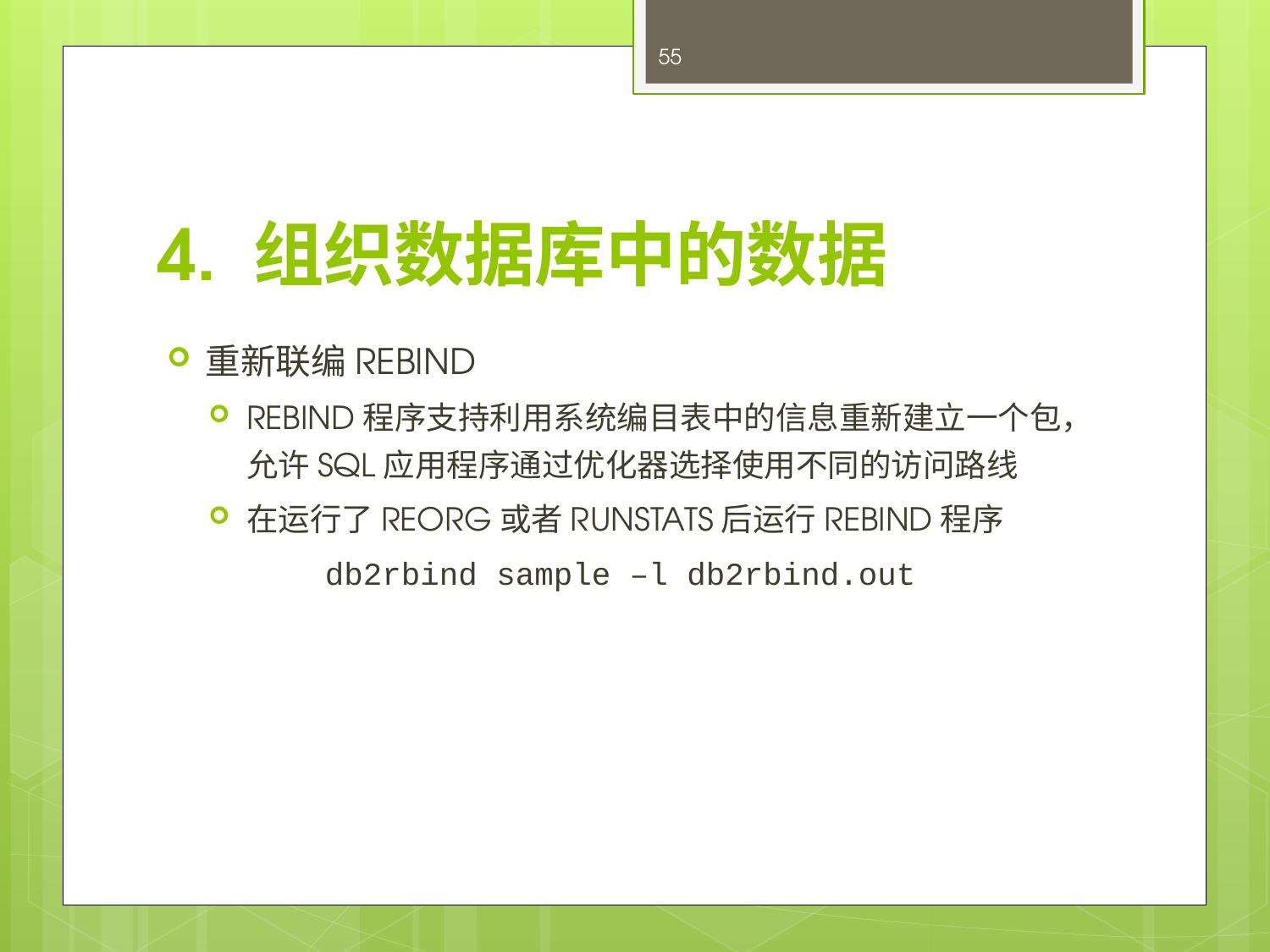

55
# 4. 组织数据库中的数据
重新联编REBIND
REBIND程序支持利用系统编目表中的信息重新建立一个包，允许SQL应用程序通过优化器选择使用不同的访问路线
在运行了REORG或者RUNSTATS后运行REBIND程序
db2rbind sample –l db2rbind.out